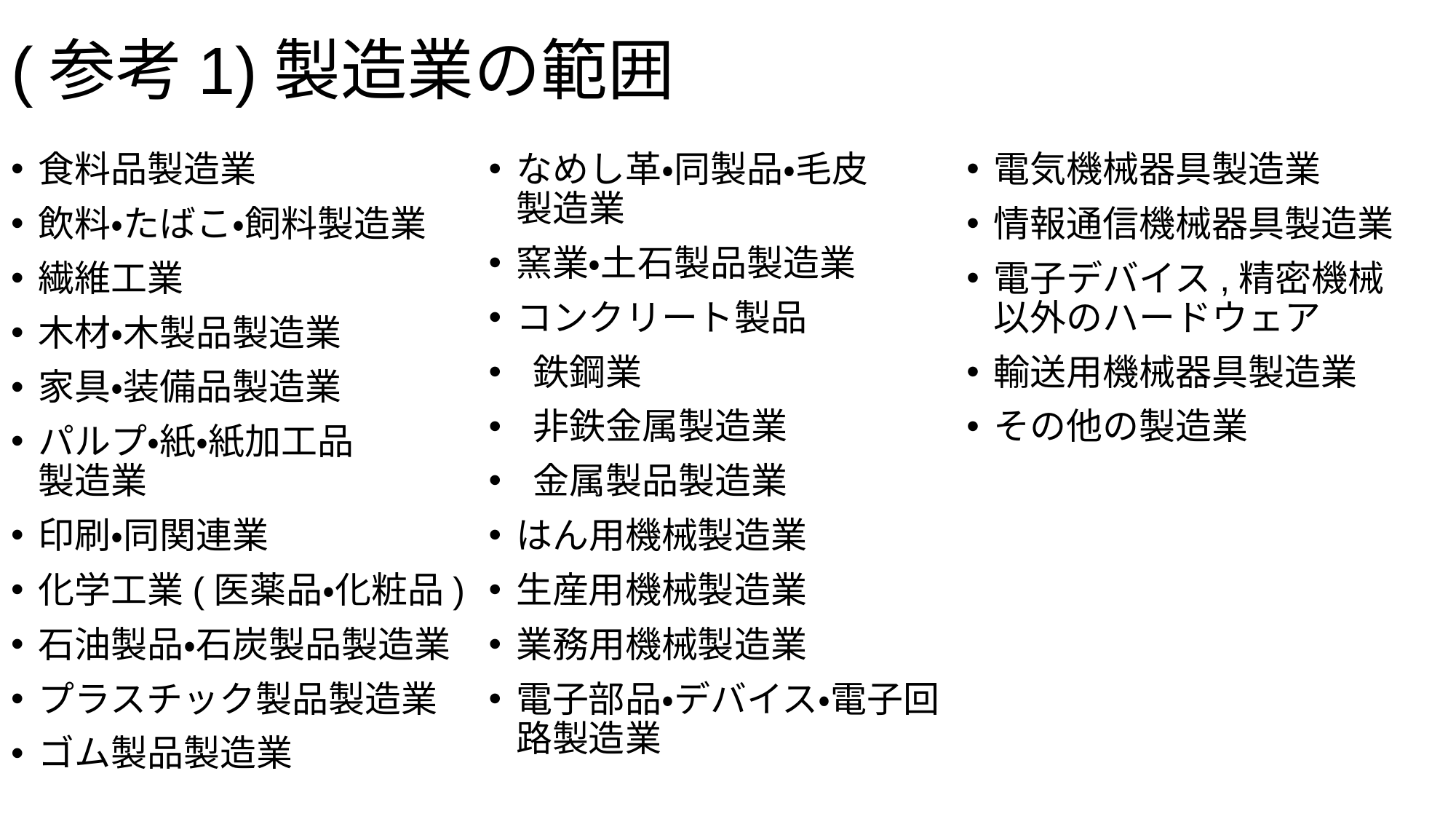

# (参考1)製造業の範囲
食料品製造業
飲料・たばこ・飼料製造業
繊維工業
木材・木製品製造業
家具・装備品製造業
パルプ・紙・紙加工品
製造業
印刷・同関連業
化学工業(医薬品・化粧品)
石油製品・石炭製品製造業
プラスチック製品製造業
ゴム製品製造業
なめし革・同製品・毛皮
製造業
窯業・土石製品製造業
コンクリート製品
 鉄鋼業
 非鉄金属製造業
 金属製品製造業
はん用機械製造業
生産用機械製造業
業務用機械製造業
電子部品・デバイス・電子回路製造業
電気機械器具製造業
情報通信機械器具製造業
電子デバイス,精密機械
以外のハードウェア
輸送用機械器具製造業
その他の製造業